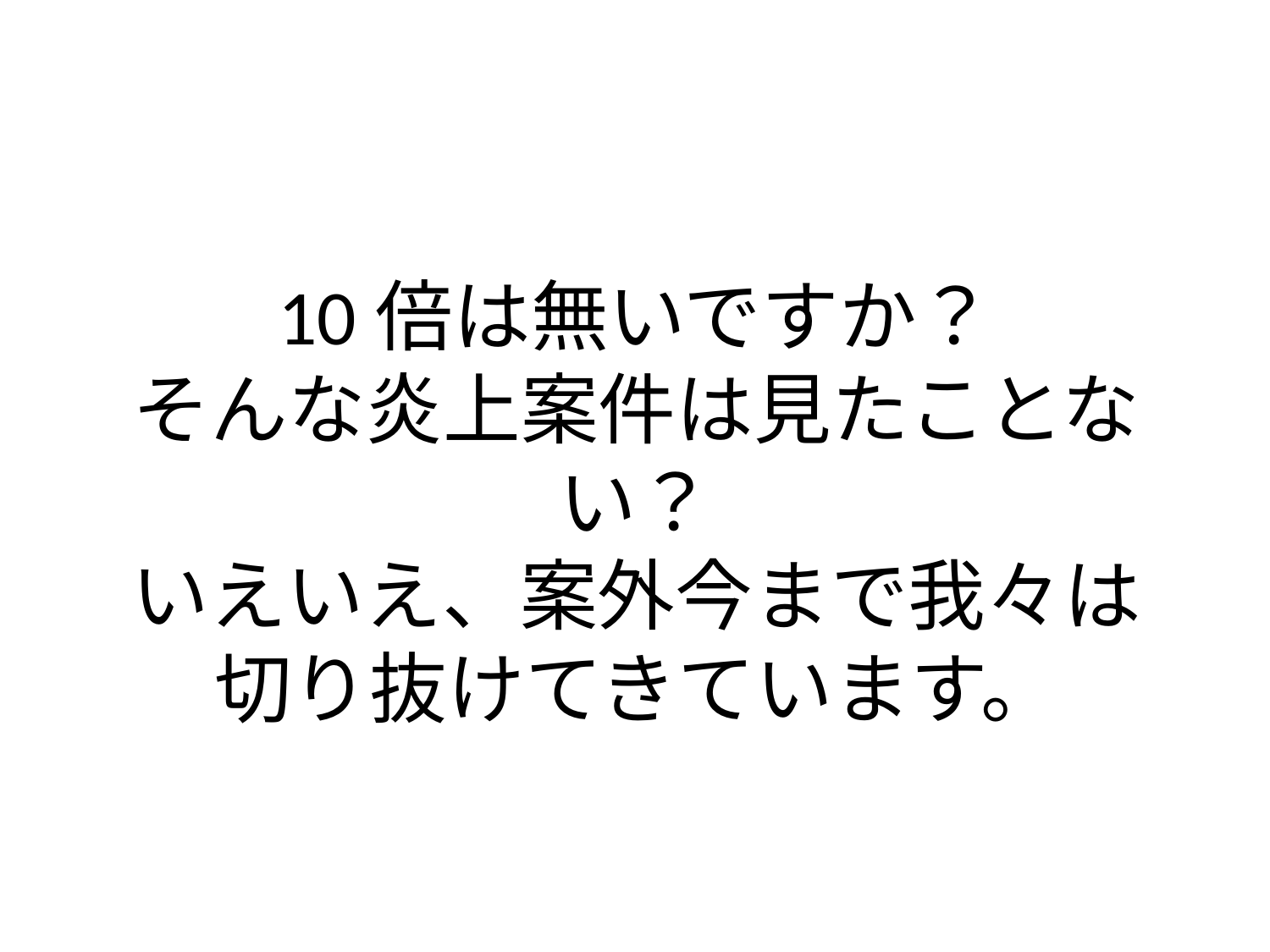

# 10倍は無いですか？ そんな炎上案件は見たことない？ いえいえ、案外今まで我々は 切り抜けてきています。